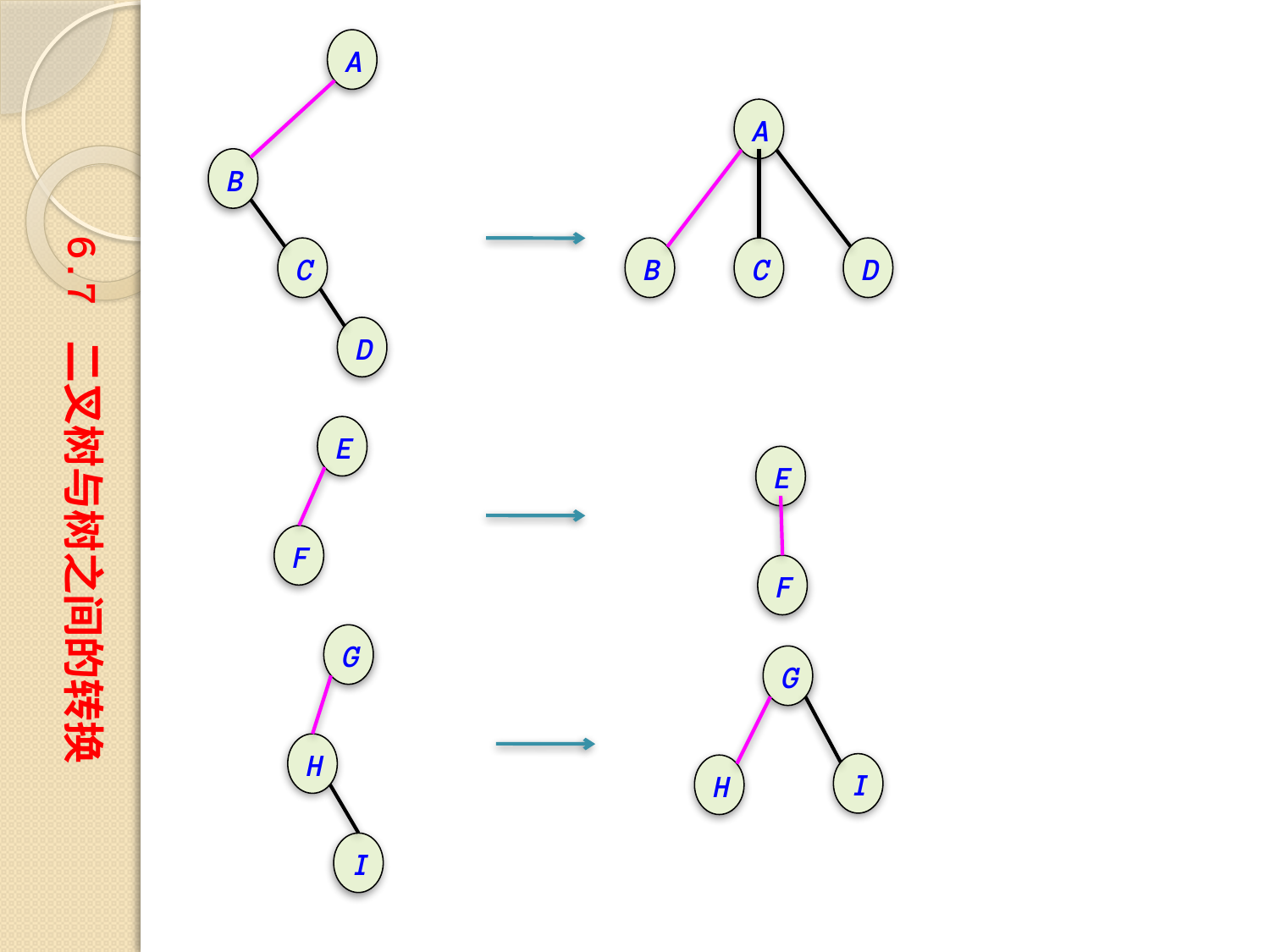

A
A
B
6.7 二叉树与树之间的转换
C
B
C
D
D
E
E
F
F
G
G
H
I
H
I